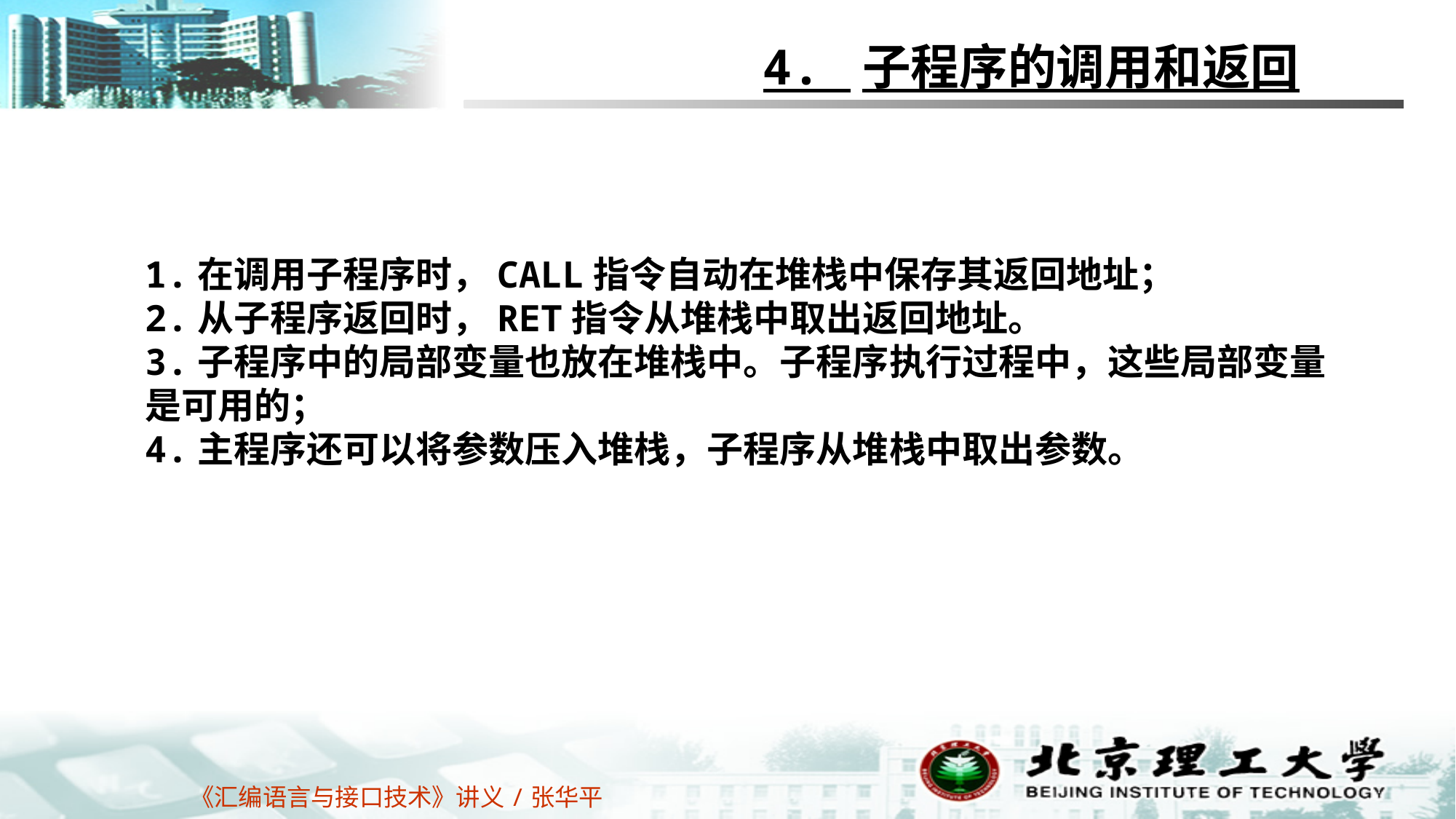

4. 子程序的调用和返回

1.在调用子程序时，CALL指令自动在堆栈中保存其返回地址；
2.从子程序返回时，RET指令从堆栈中取出返回地址。
3.子程序中的局部变量也放在堆栈中。子程序执行过程中，这些局部变量是可用的；
4.主程序还可以将参数压入堆栈，子程序从堆栈中取出参数。